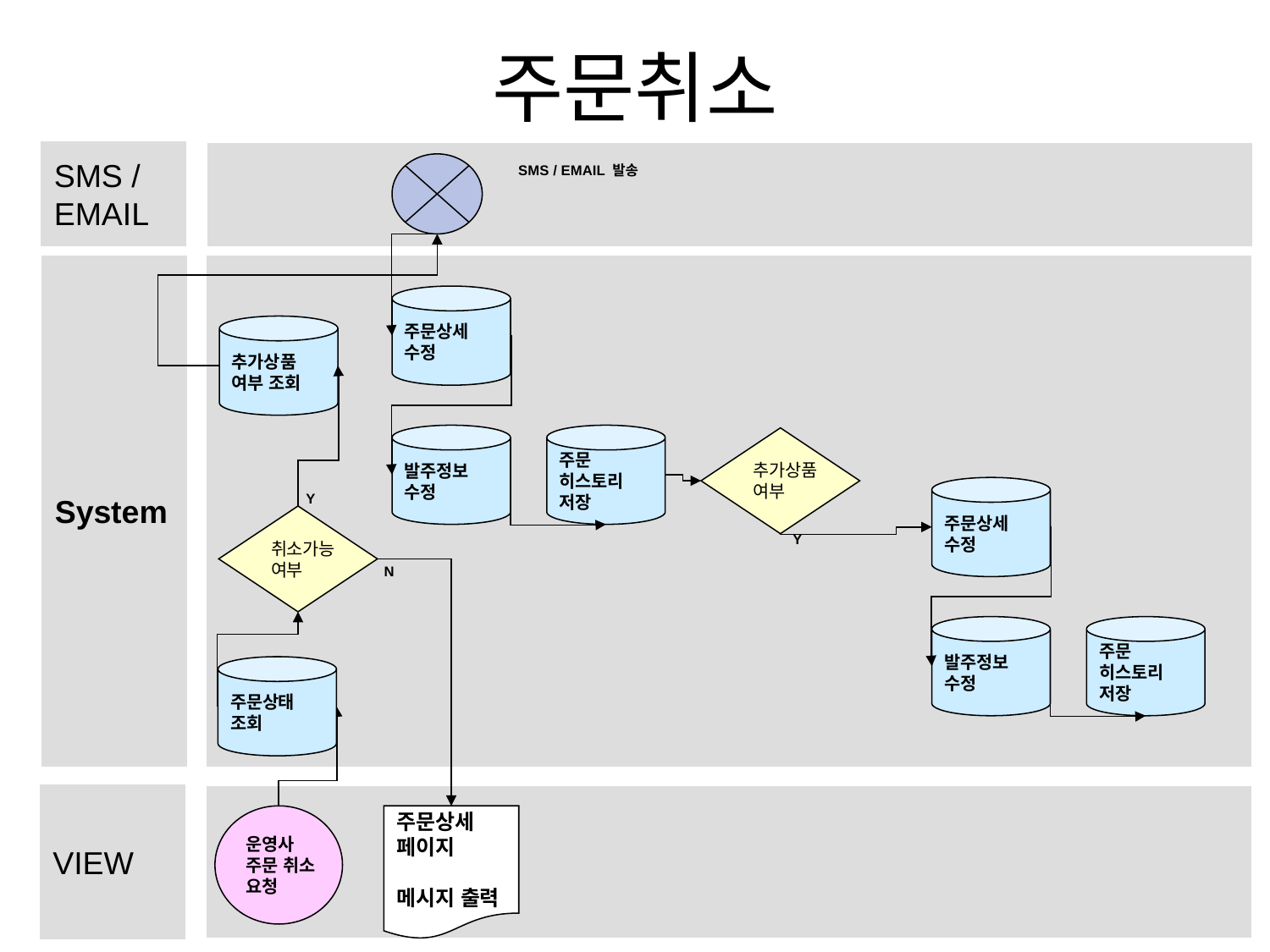

# 주문취소
SMS /
EMAIL

SMS / EMAIL 발송
System

주문상세
수정
추가상품
여부 조회
발주정보
수정
주문
히스토리
저장
추가상품
여부
주문상세
수정
Y
취소가능
여부
Y
N
발주정보
수정
주문
히스토리
저장
주문상태
조회
VIEW

운영사
주문 취소
요청
주문상세
페이지

메시지 출력